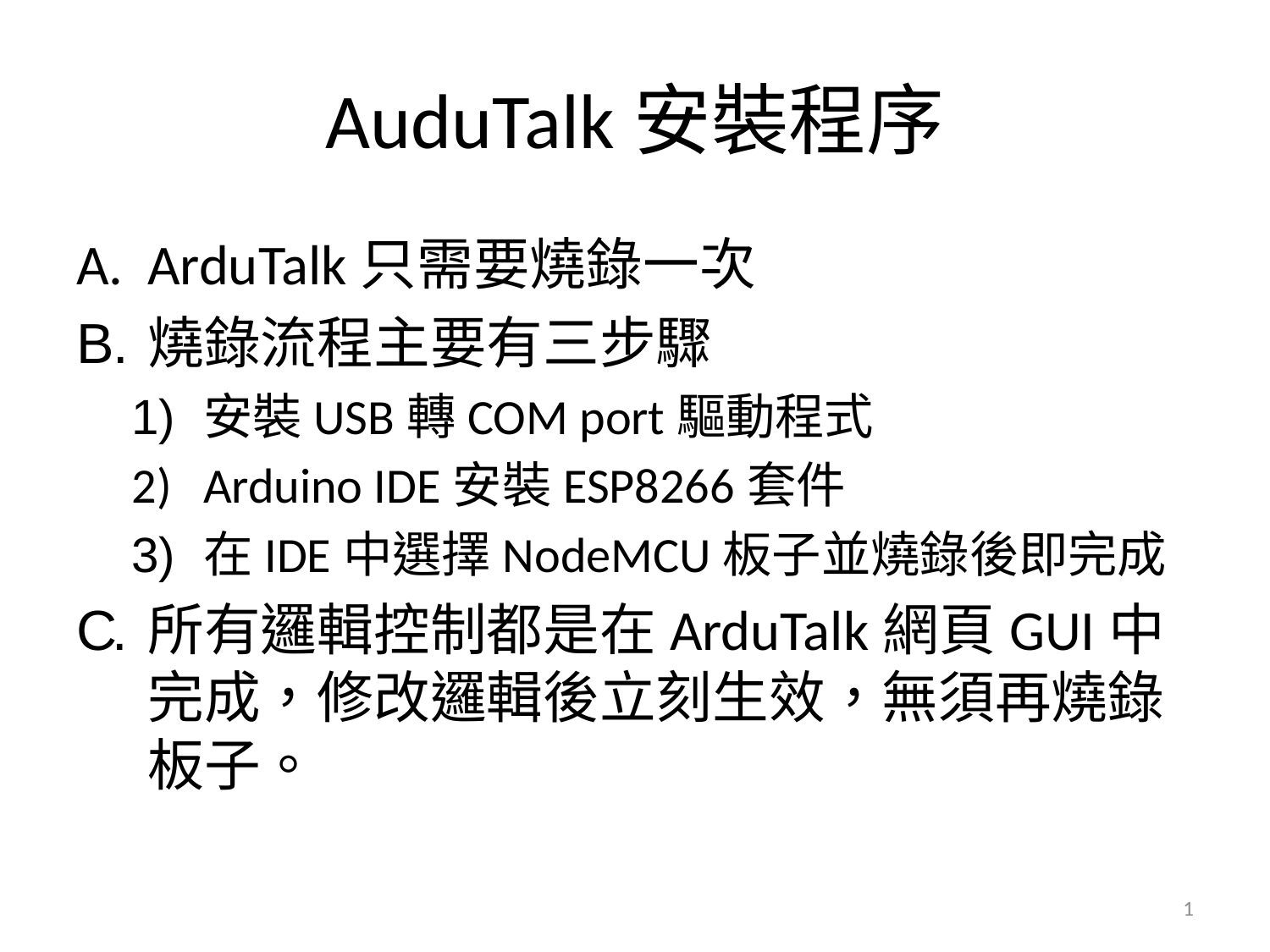

# AuduTalk安裝程序
ArduTalk只需要燒錄一次
燒錄流程主要有三步驟
安裝USB轉COM port驅動程式
Arduino IDE安裝ESP8266套件
在IDE中選擇NodeMCU板子並燒錄後即完成
所有邏輯控制都是在ArduTalk網頁GUI中完成，修改邏輯後立刻生效，無須再燒錄板子。
1